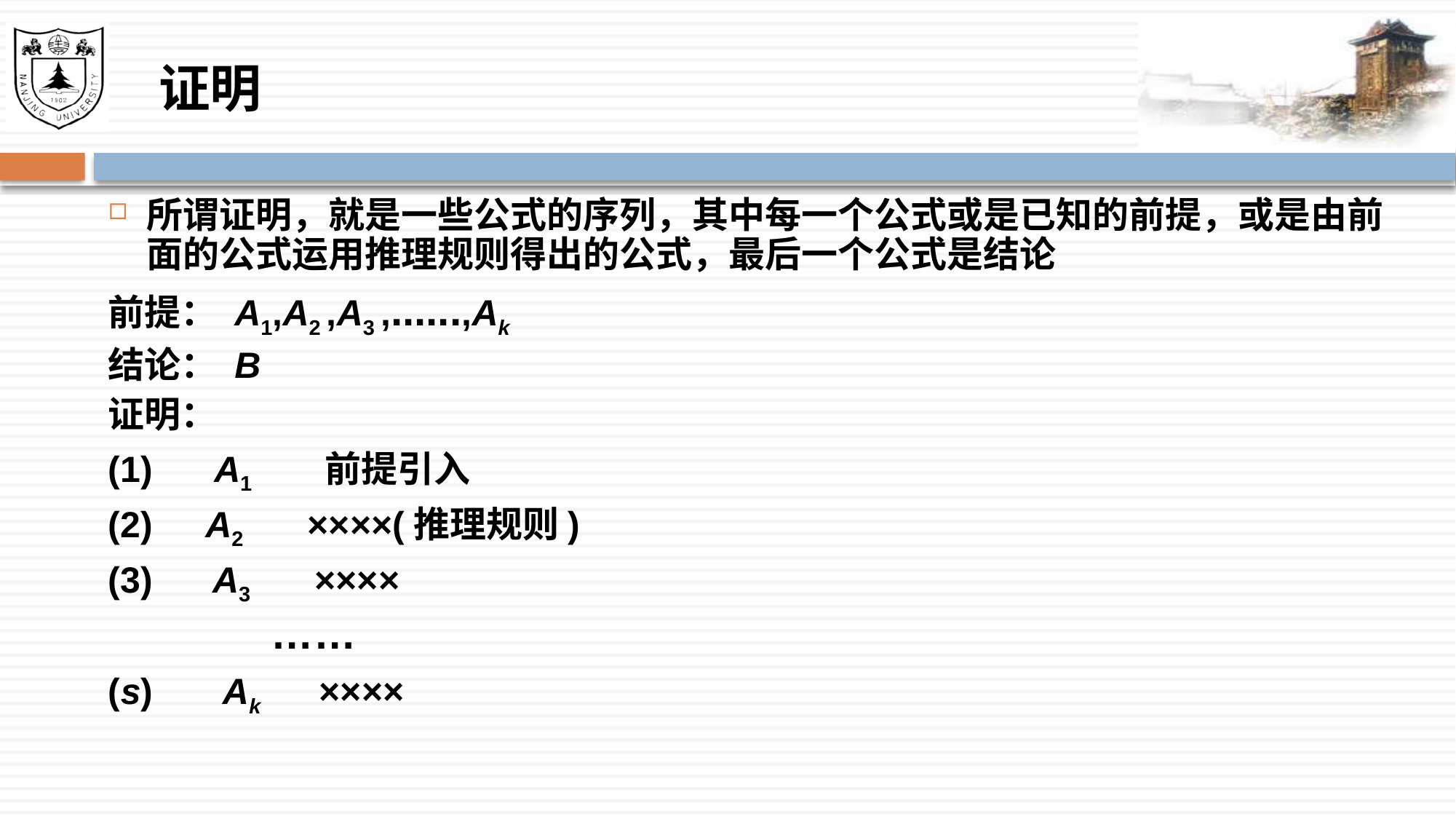

# 证明
所谓证明，就是一些公式的序列，其中每一个公式或是已知的前提，或是由前面的公式运用推理规则得出的公式，最后一个公式是结论
前提： A1,A2 ,A3 ,......,Ak
结论： B
证明：
(1)      A1           前提引入
(2)         A2           ××××(推理规则)
(3)      A3           ××××
                ……
(s)       Ak          ××××